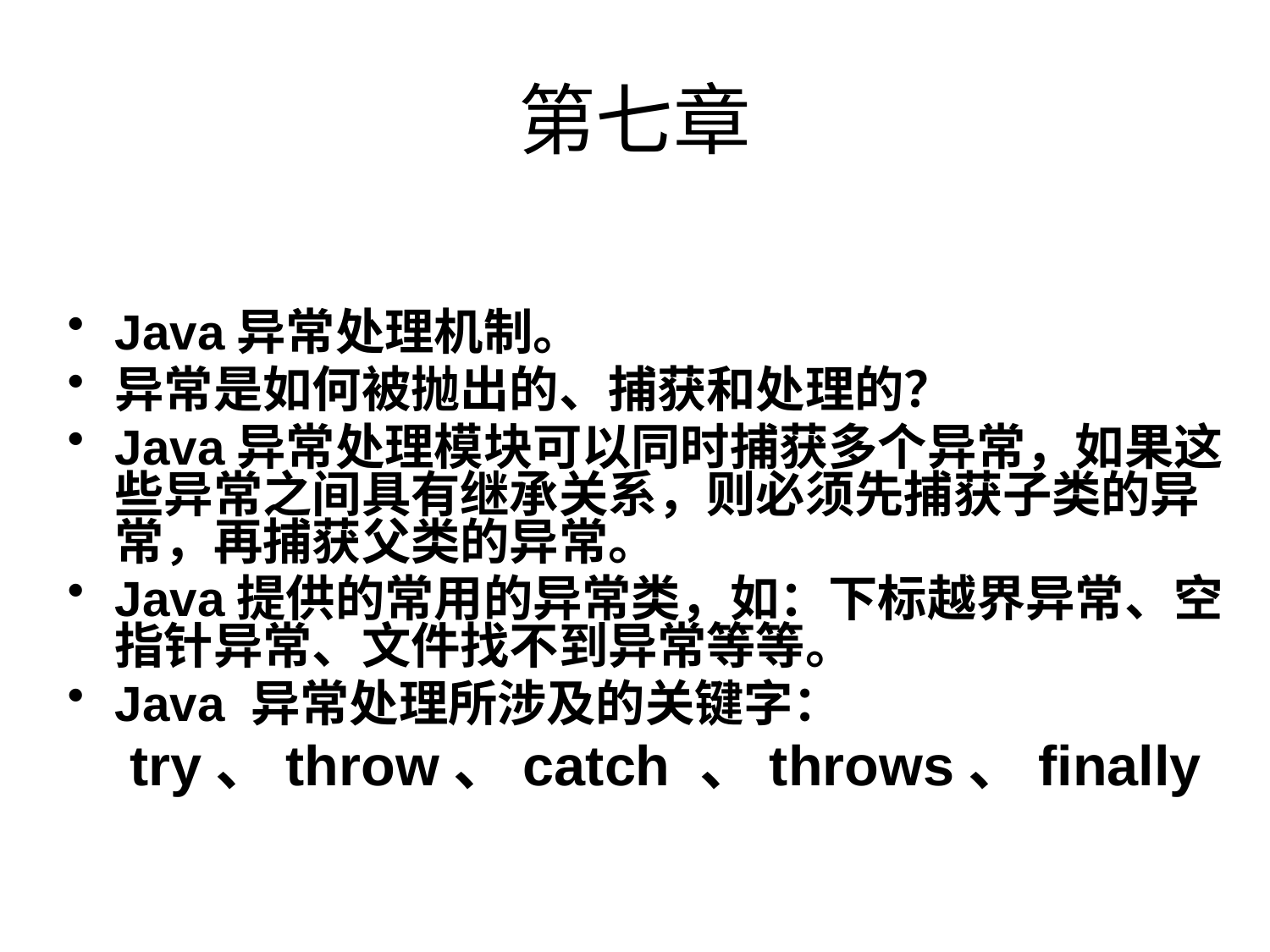

# 第七章
Java异常处理机制。
异常是如何被抛出的、捕获和处理的？
Java异常处理模块可以同时捕获多个异常，如果这些异常之间具有继承关系，则必须先捕获子类的异常，再捕获父类的异常。
Java提供的常用的异常类，如：下标越界异常、空指针异常、文件找不到异常等等。
Java 异常处理所涉及的关键字：
    try、throw、catch 、throws、finally